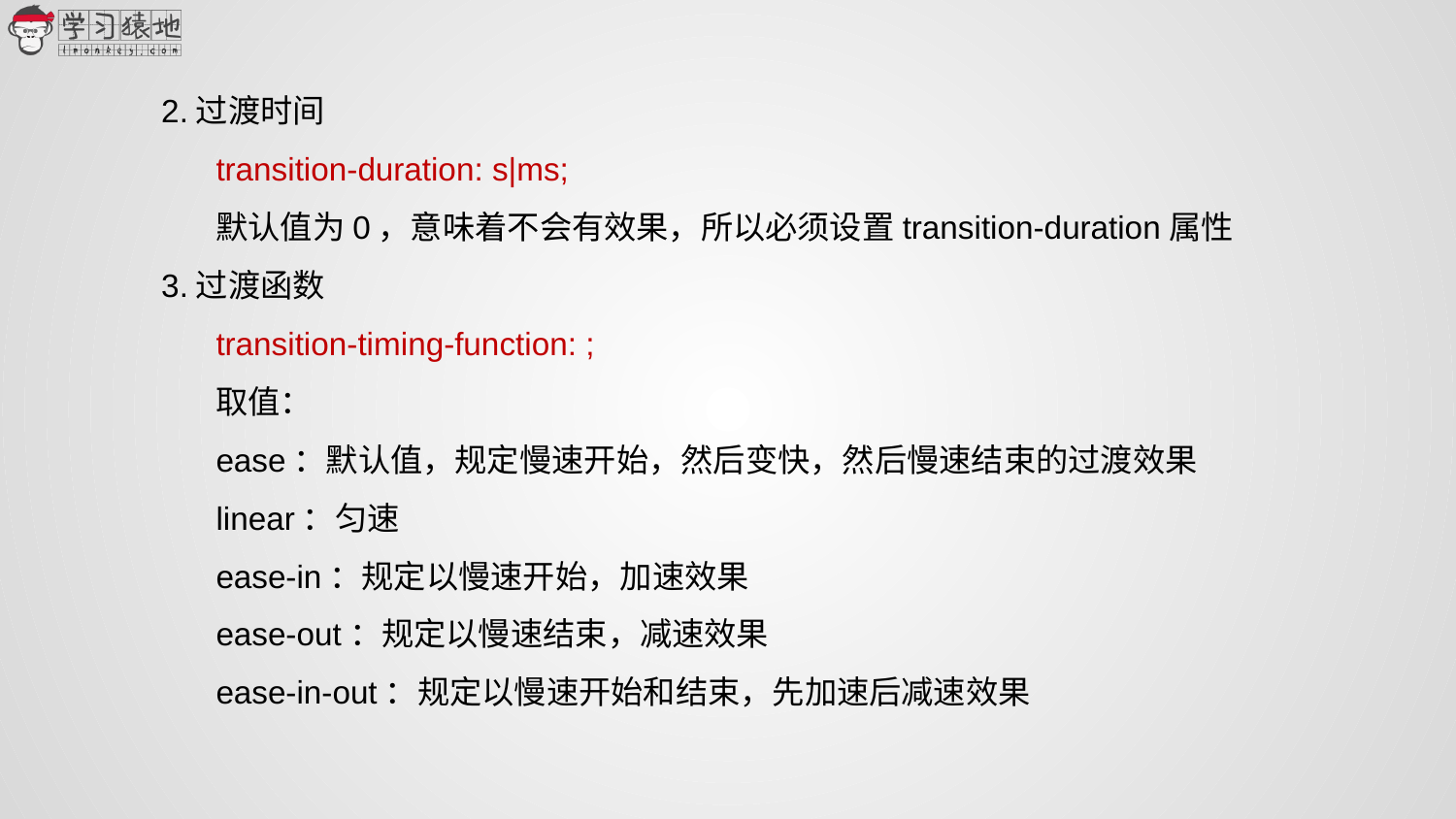

2.过渡时间
transition-duration: s|ms;
默认值为0，意味着不会有效果，所以必须设置transition-duration属性
3.过渡函数
transition-timing-function: ;
取值：
ease：默认值，规定慢速开始，然后变快，然后慢速结束的过渡效果
linear：匀速
ease-in：规定以慢速开始，加速效果
ease-out：规定以慢速结束，减速效果
ease-in-out：规定以慢速开始和结束，先加速后减速效果